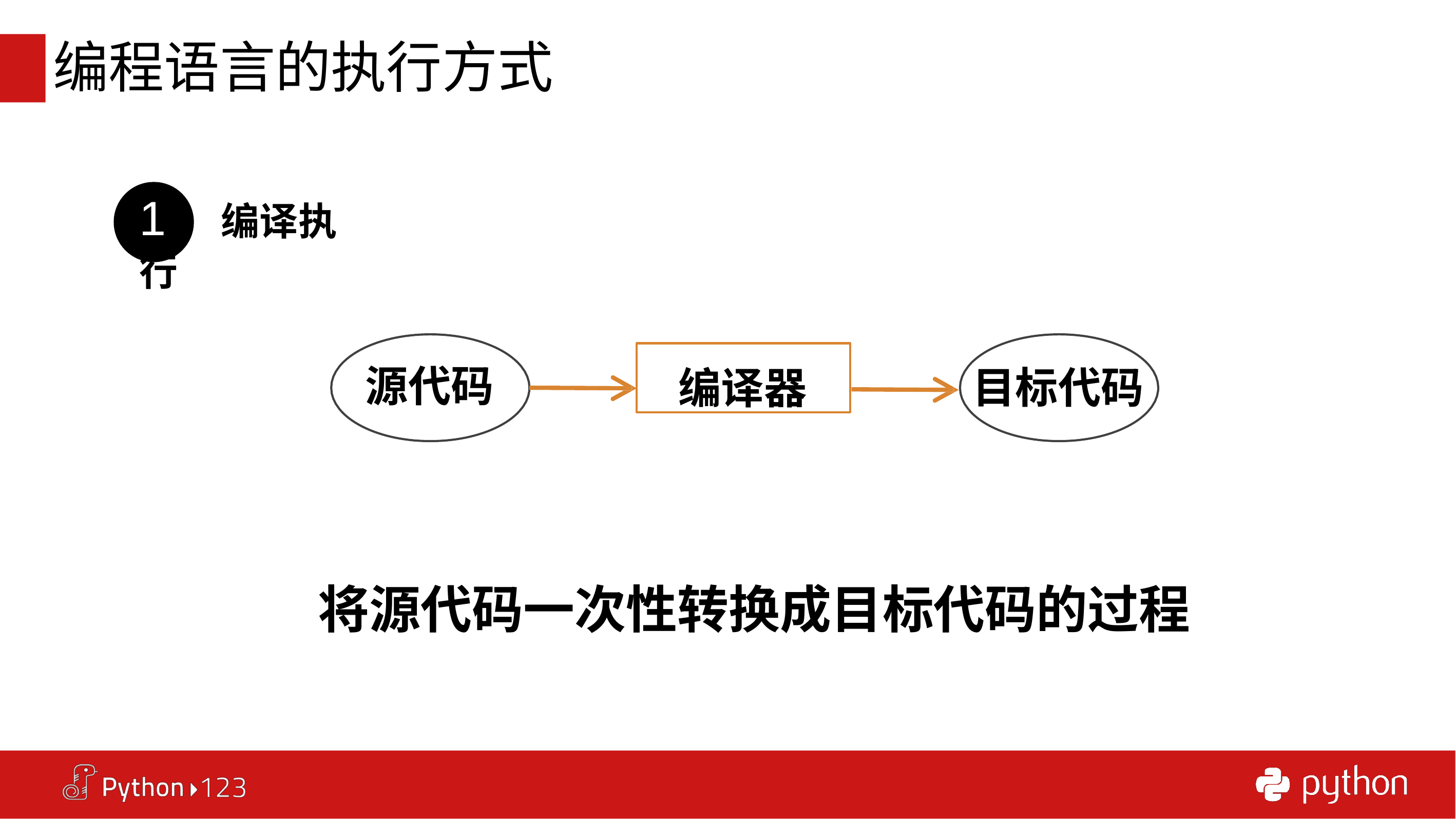

# 编程语言的执行方式

1	编译执行

编译器
源代码
目标代码

将源代码一次性转换成目标代码的过程